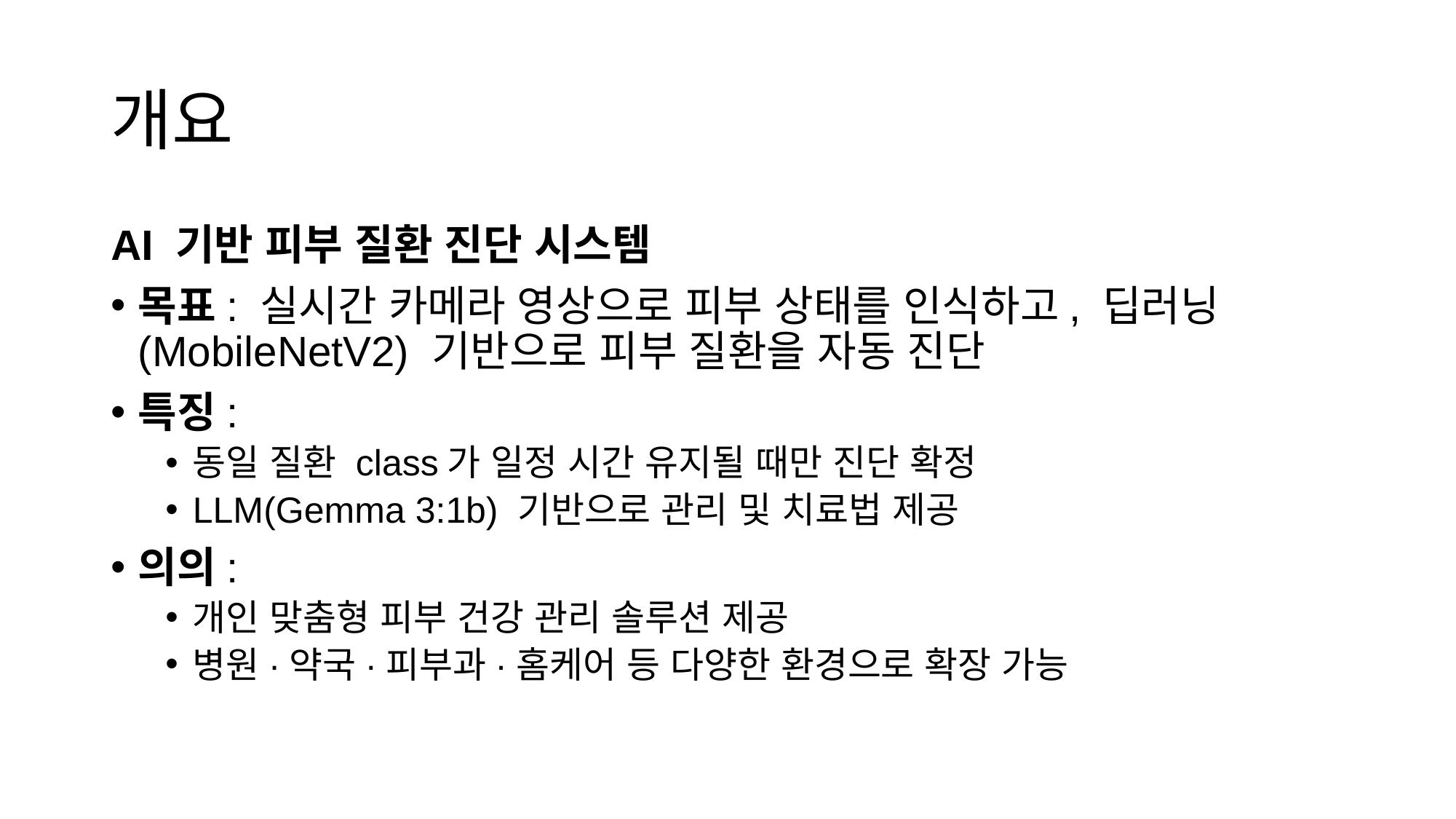

# 개요
AI 기반 피부 질환 진단 시스템
목표: 실시간 카메라 영상으로 피부 상태를 인식하고, 딥러닝(MobileNetV2) 기반으로 피부 질환을 자동 진단
특징:
동일 질환 class가 일정 시간 유지될 때만 진단 확정
LLM(Gemma 3:1b) 기반으로 관리 및 치료법 제공
의의:
개인 맞춤형 피부 건강 관리 솔루션 제공
병원·약국·피부과·홈케어 등 다양한 환경으로 확장 가능